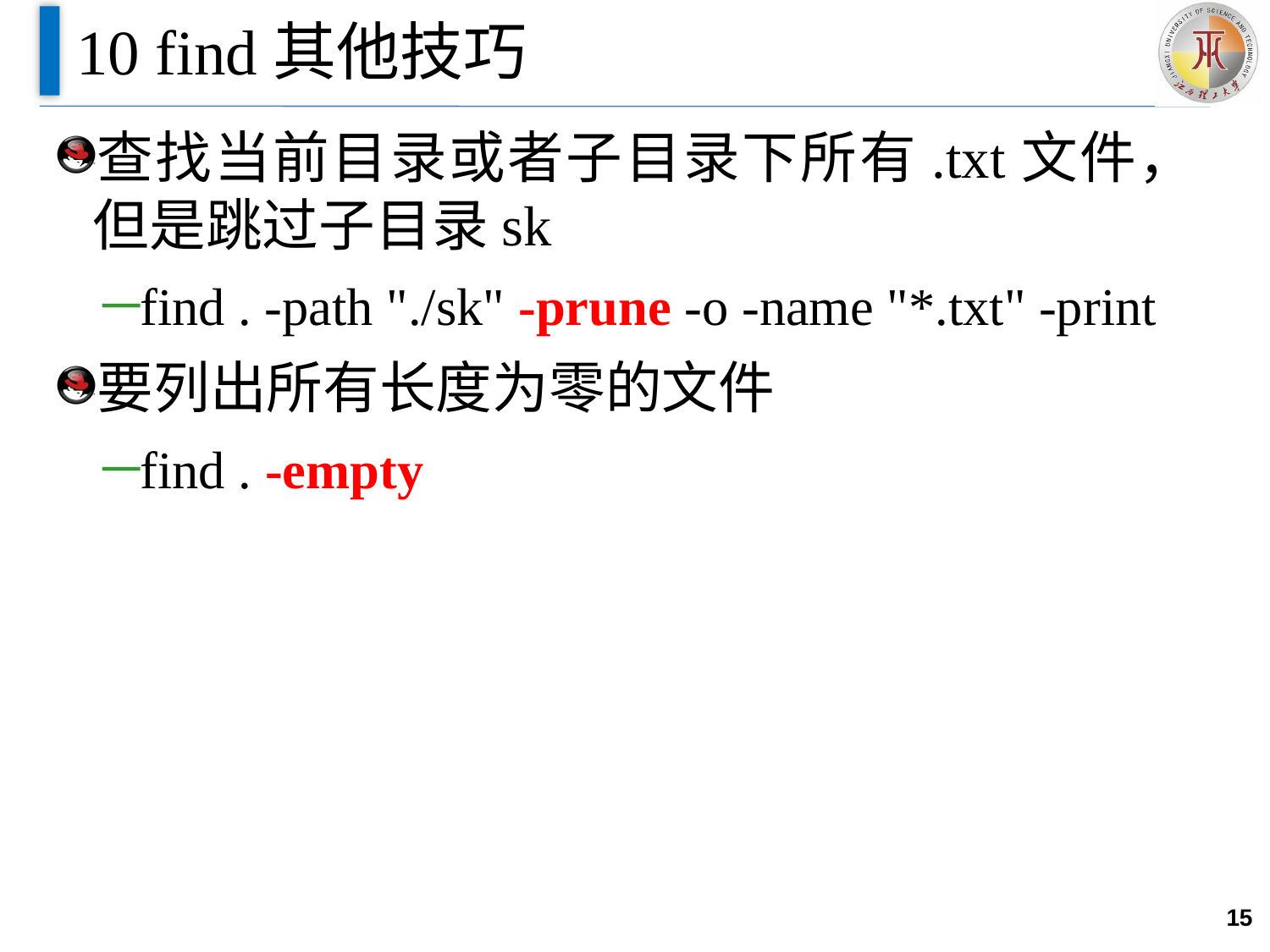

# 10 find其他技巧
查找当前目录或者子目录下所有.txt文件，但是跳过子目录sk
find . -path "./sk" -prune -o -name "*.txt" -print
要列出所有长度为零的文件
find . -empty
15